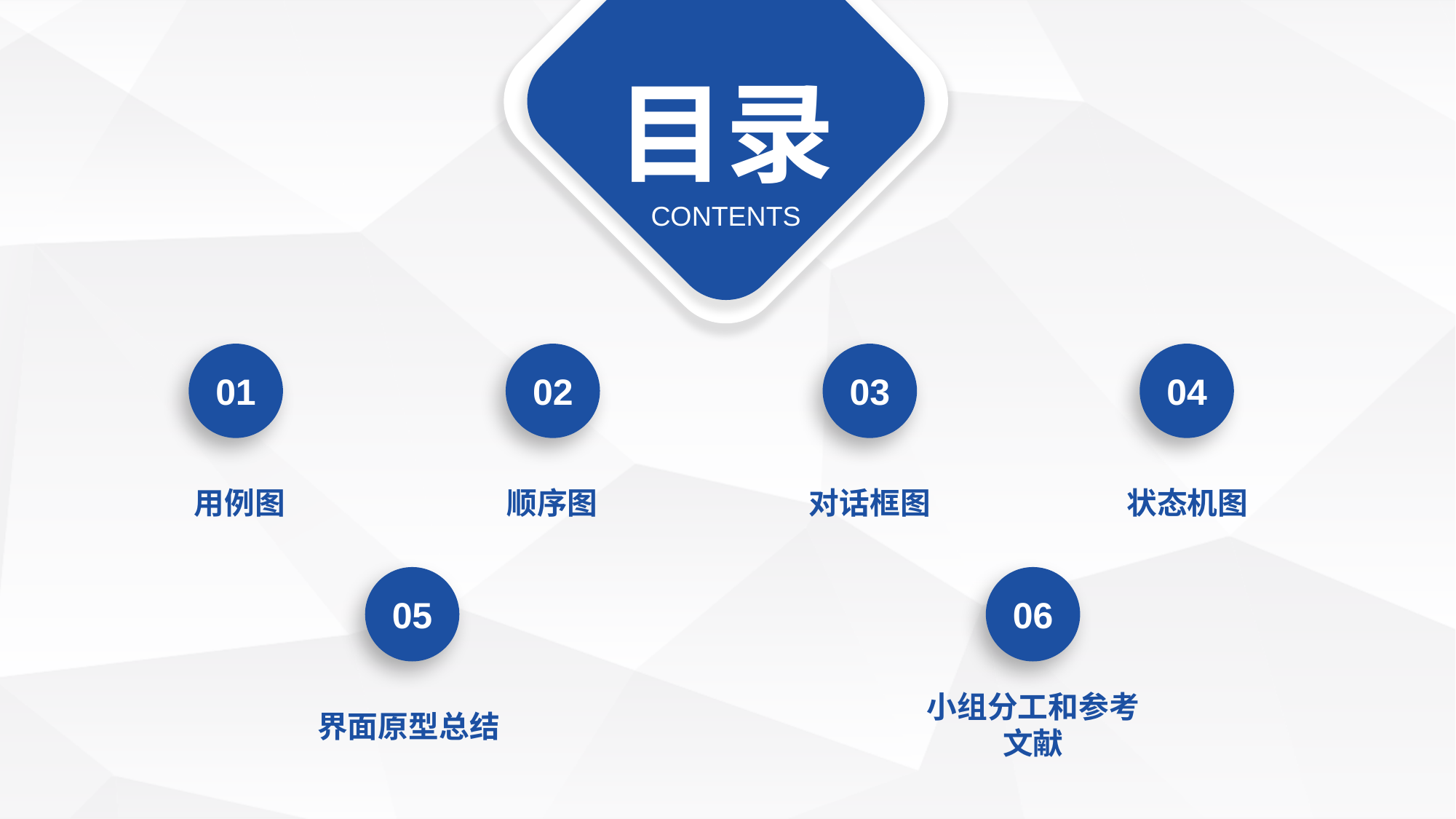

目录
CONTENTS

01
02
03
04
用例图
顺序图
对话框图
状态机图
05
06
小组分工和参考文献
界面原型总结